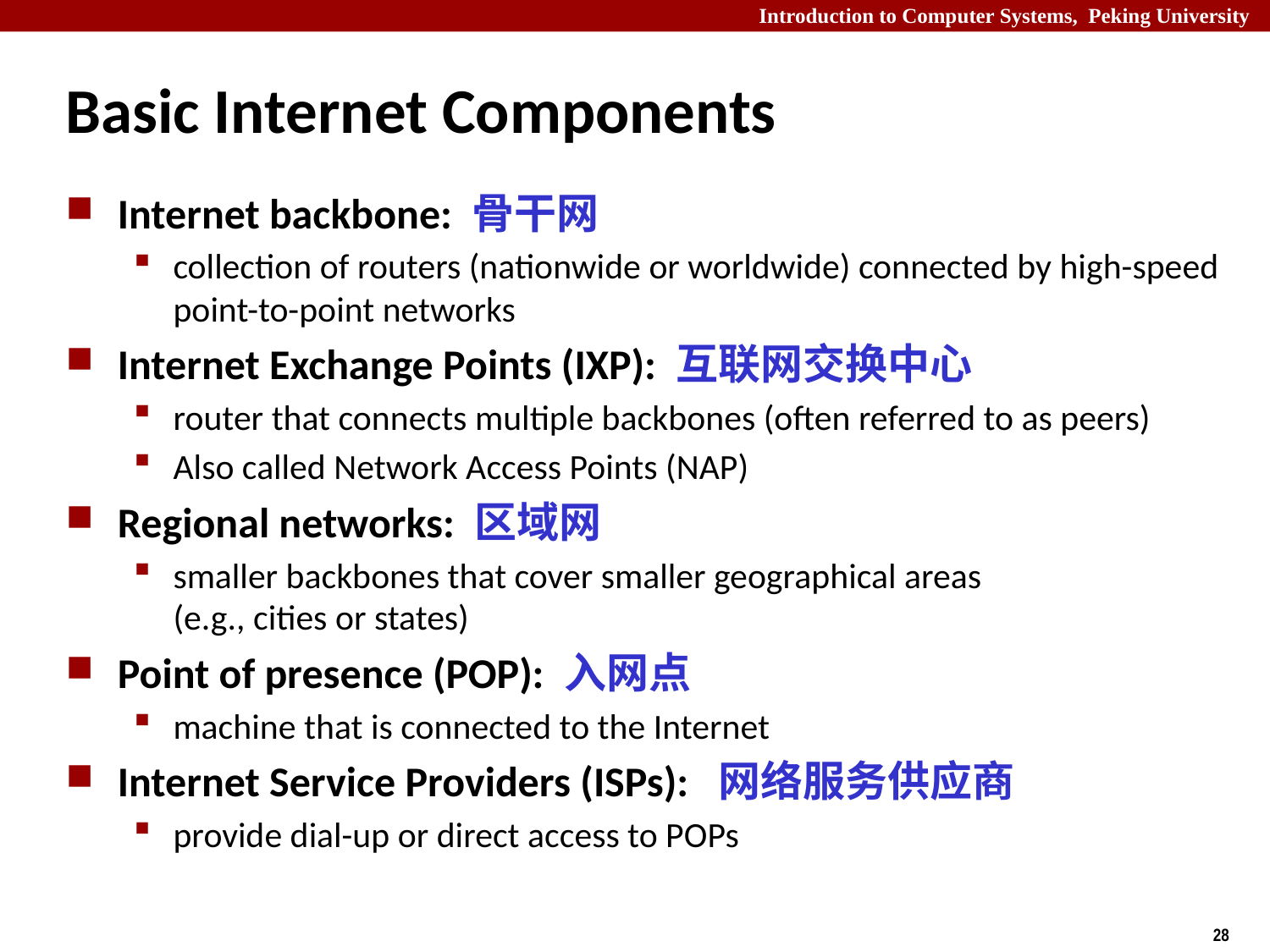

# Basic Internet Components
Internet backbone: 骨干网
collection of routers (nationwide or worldwide) connected by high-speed point-to-point networks
Internet Exchange Points (IXP): 互联网交换中心
router that connects multiple backbones (often referred to as peers)
Also called Network Access Points (NAP)
Regional networks: 区域网
smaller backbones that cover smaller geographical areas
(e.g., cities or states)
Point of presence (POP): 入网点
machine that is connected to the Internet
Internet Service Providers (ISPs):  网络服务供应商
provide dial-up or direct access to POPs